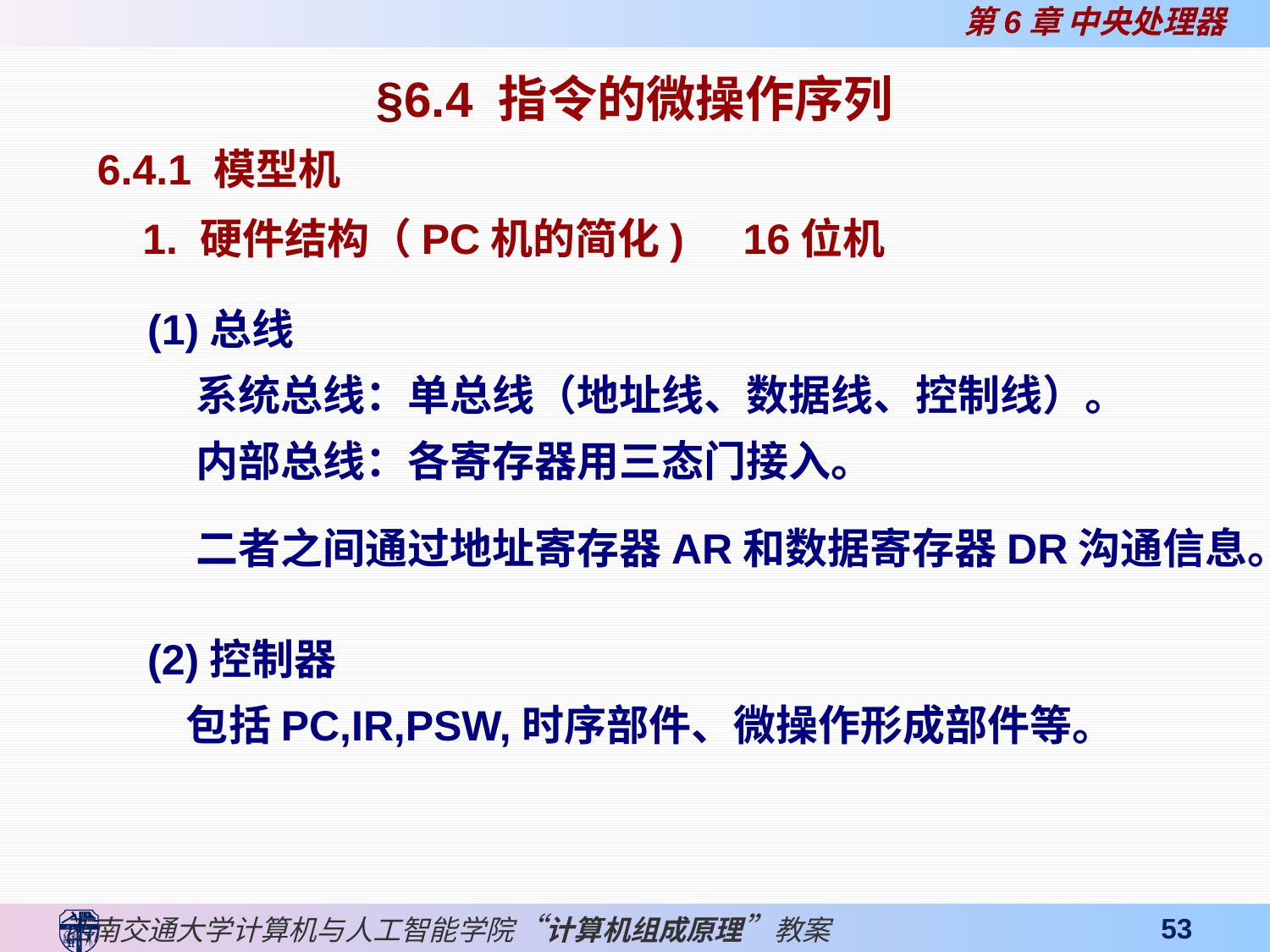

§6.4 指令的微操作序列
6.4.1 模型机
  1. 硬件结构（PC机的简化)     16位机
(1)总线
    系统总线：单总线（地址线、数据线、控制线）。
    内部总线：各寄存器用三态门接入。
    二者之间通过地址寄存器AR和数据寄存器DR沟通信息。
(2)控制器
   包括PC,IR,PSW,时序部件、微操作形成部件等。